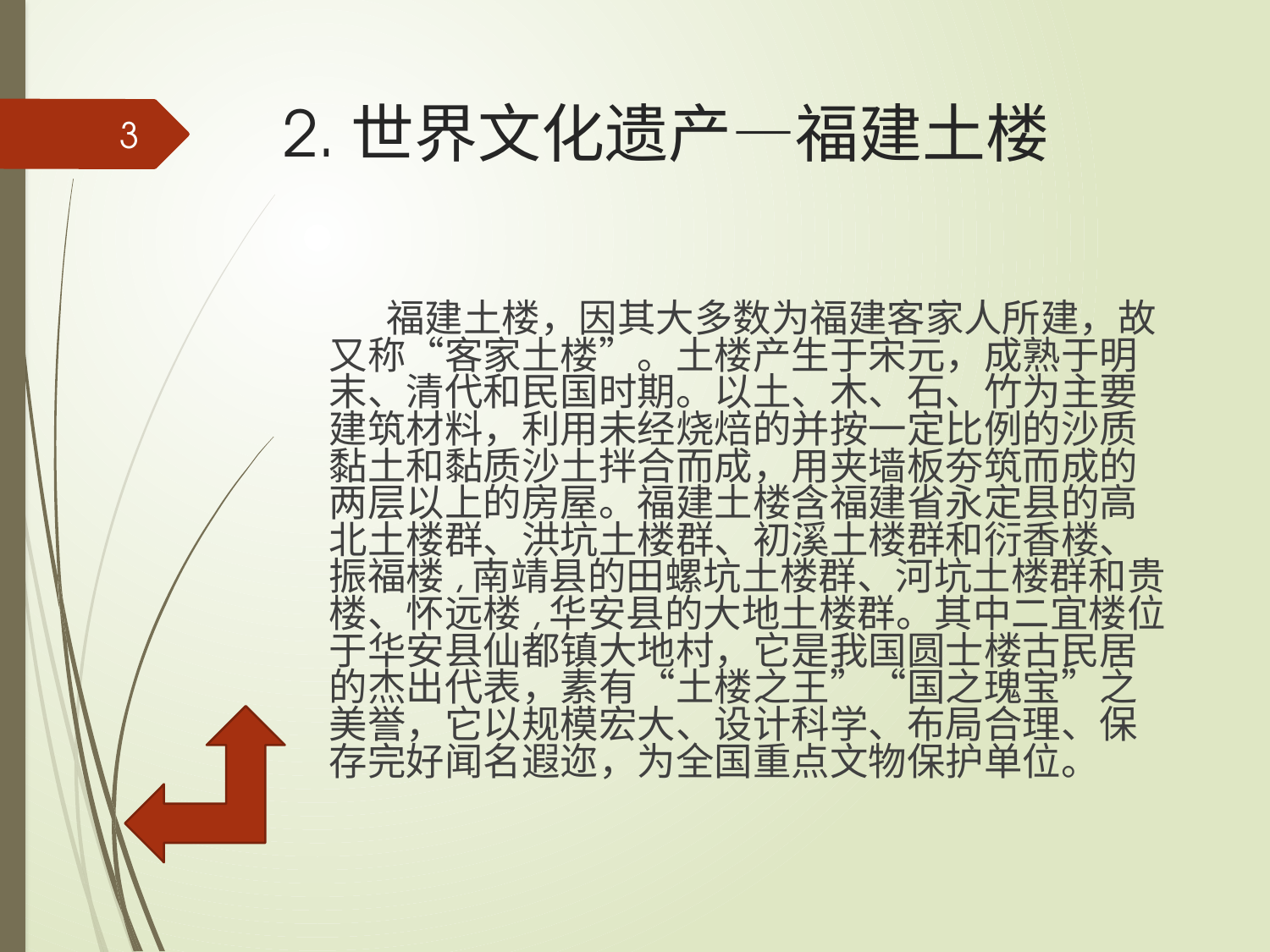

# 2.世界文化遗产—福建土楼
3
           福建土楼，因其大多数为福建客家人所建，故又称“客家土楼”。土楼产生于宋元，成熟于明末、清代和民国时期。以土、木、石、竹为主要建筑材料，利用未经烧焙的并按一定比例的沙质黏土和黏质沙土拌合而成，用夹墙板夯筑而成的两层以上的房屋。福建土楼含福建省永定县的高北土楼群、洪坑土楼群、初溪土楼群和衍香楼、振福楼,南靖县的田螺坑土楼群、河坑土楼群和贵楼、怀远楼,华安县的大地土楼群。其中二宜楼位于华安县仙都镇大地村，它是我国圆士楼古民居的杰出代表，素有“土楼之王”“国之瑰宝”之美誉，它以规模宏大、设计科学、布局合理、保存完好闻名遐迩，为全国重点文物保护单位。